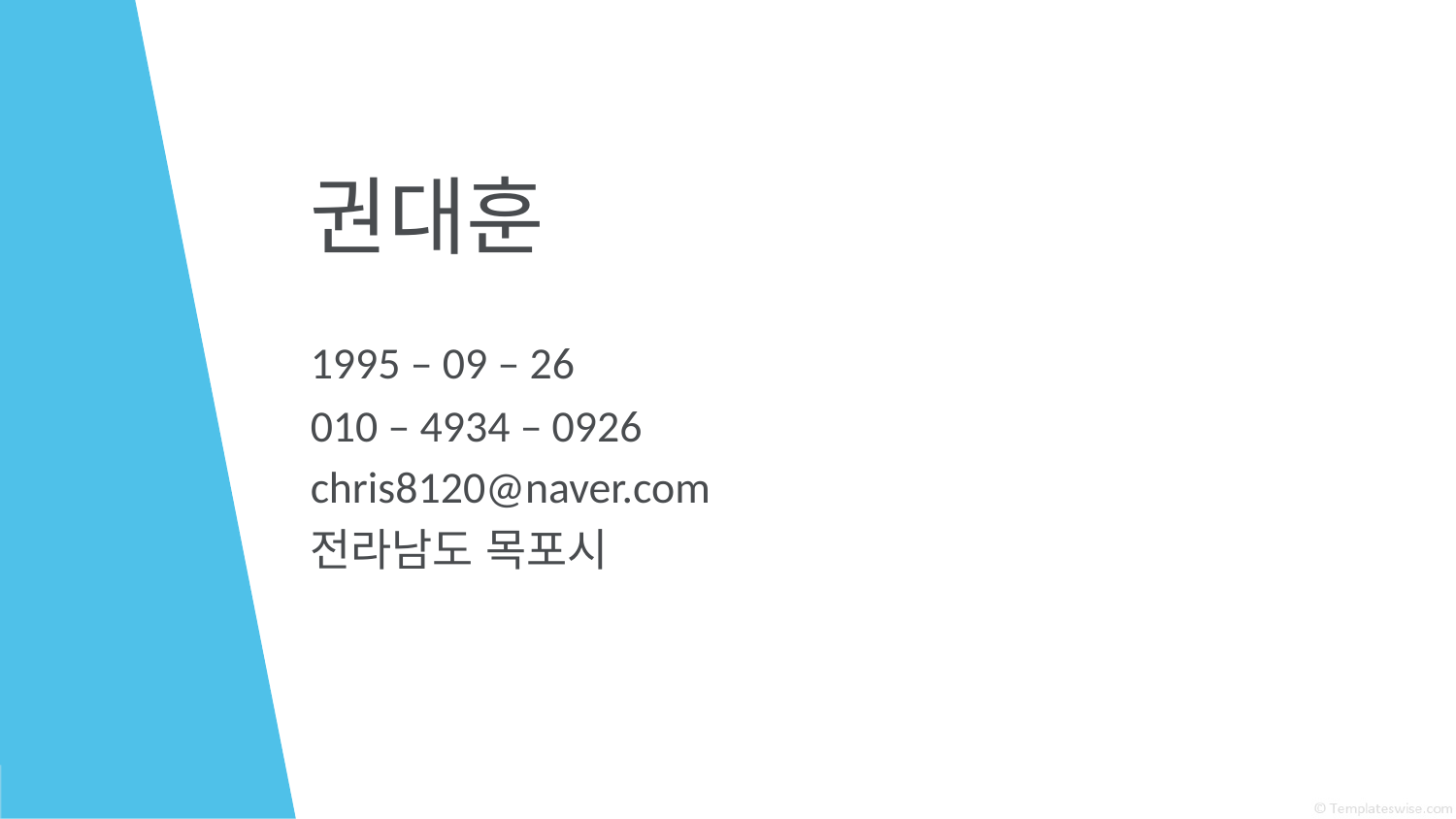

# 권대훈
1995 – 09 – 26
010 – 4934 – 0926
chris8120@naver.com
전라남도 목포시